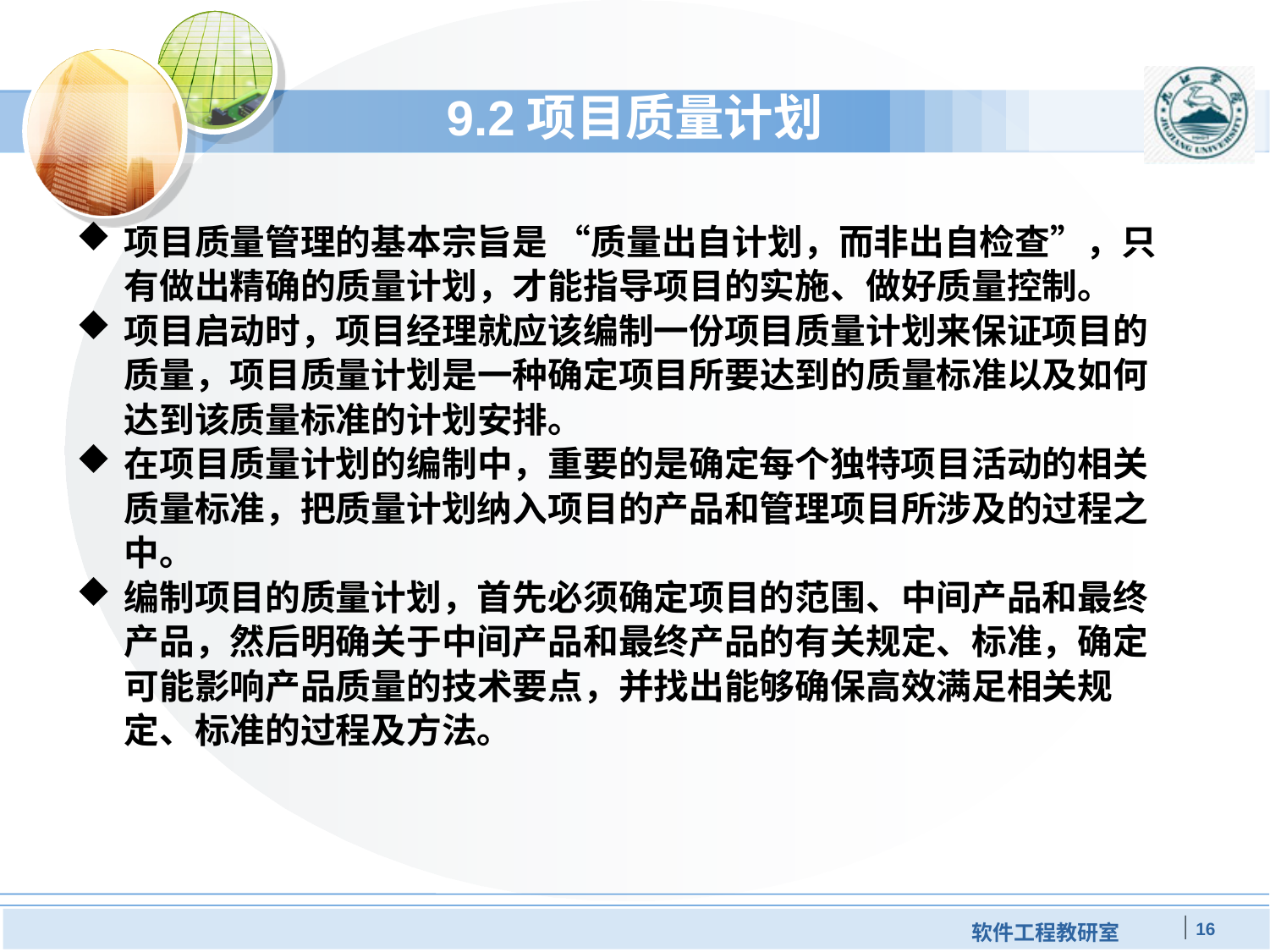

# 9.2项目质量计划
项目质量管理的基本宗旨是 “质量出自计划，而非出自检查”，只有做出精确的质量计划，才能指导项目的实施、做好质量控制。
项目启动时，项目经理就应该编制一份项目质量计划来保证项目的质量，项目质量计划是一种确定项目所要达到的质量标准以及如何达到该质量标准的计划安排。
在项目质量计划的编制中，重要的是确定每个独特项目活动的相关质量标准，把质量计划纳入项目的产品和管理项目所涉及的过程之中。
编制项目的质量计划，首先必须确定项目的范围、中间产品和最终产品，然后明确关于中间产品和最终产品的有关规定、标准，确定可能影响产品质量的技术要点，并找出能够确保高效满足相关规定、标准的过程及方法。